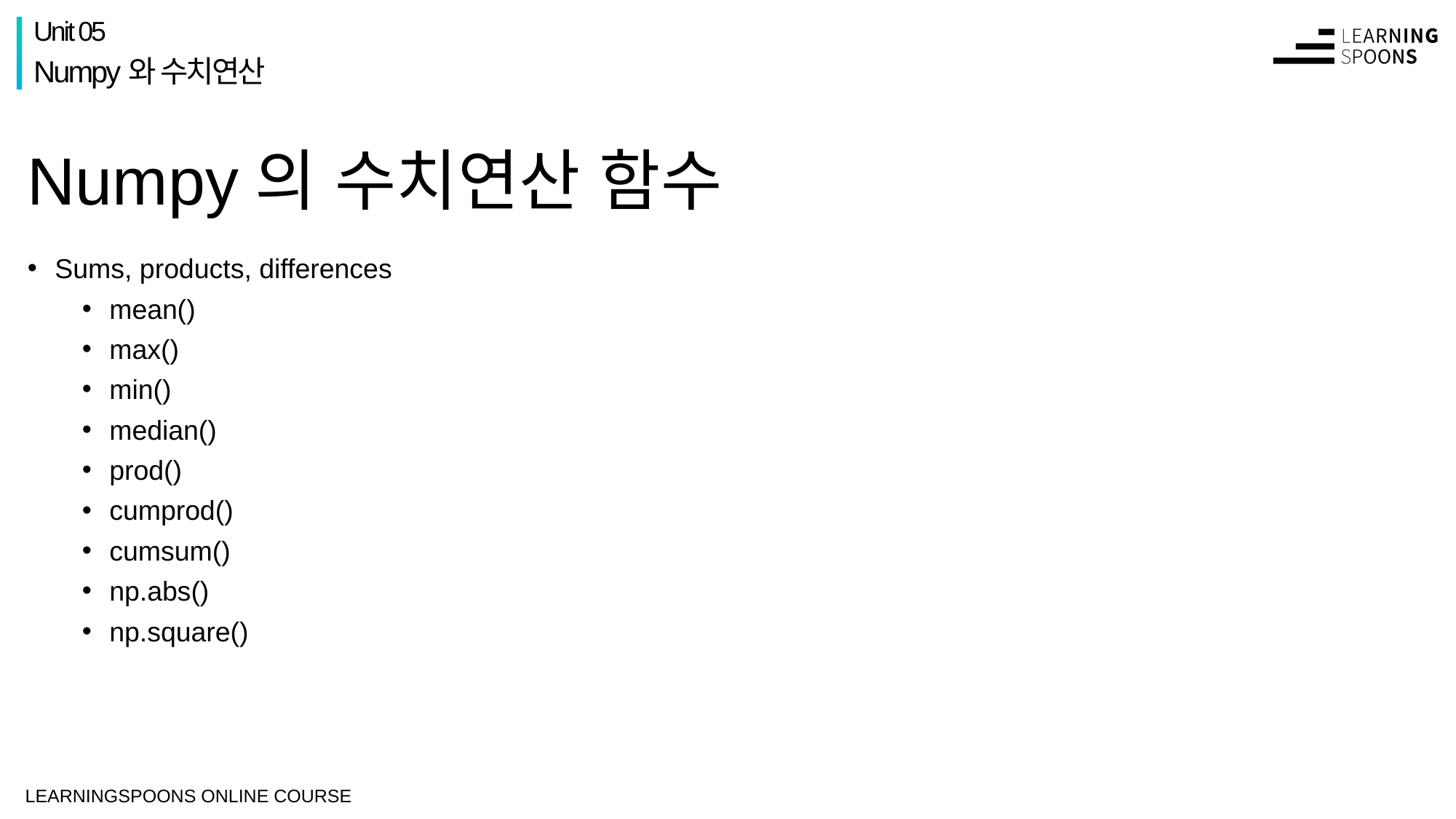

Unit 05
Numpy와 수치연산
# Numpy의 수치연산 함수
Sums, products, differences
mean()
max()
min()
median()
prod()
cumprod()
cumsum()
np.abs()
np.square()